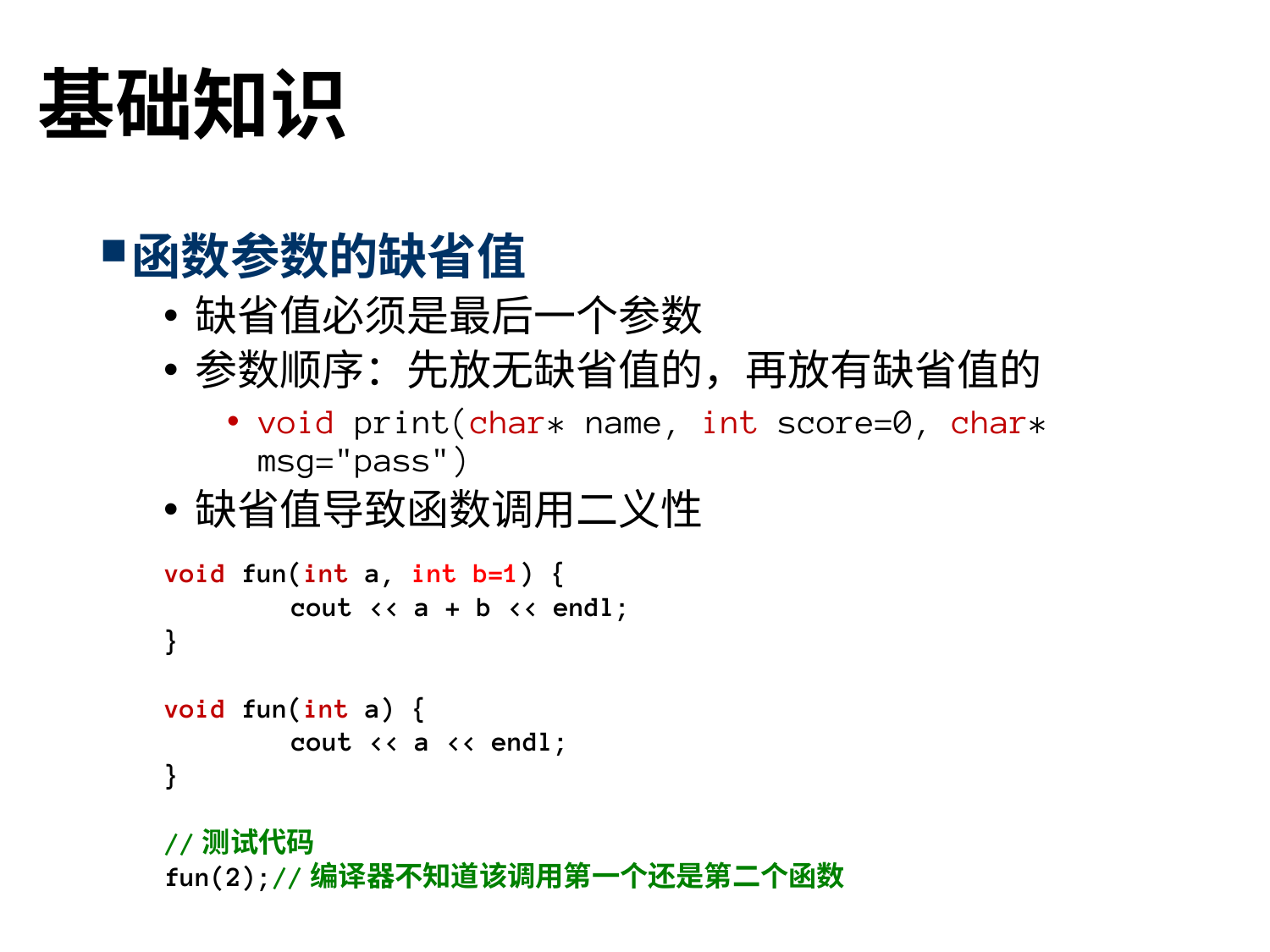

# 基础知识
函数参数的缺省值
缺省值必须是最后一个参数
参数顺序：先放无缺省值的，再放有缺省值的
void print(char* name, int score=0, char* msg="pass")
缺省值导致函数调用二义性
void fun(int a, int b=1) {
	cout << a + b << endl;
}

void fun(int a) {
	cout << a << endl;
}

//测试代码
fun(2);//编译器不知道该调用第一个还是第二个函数